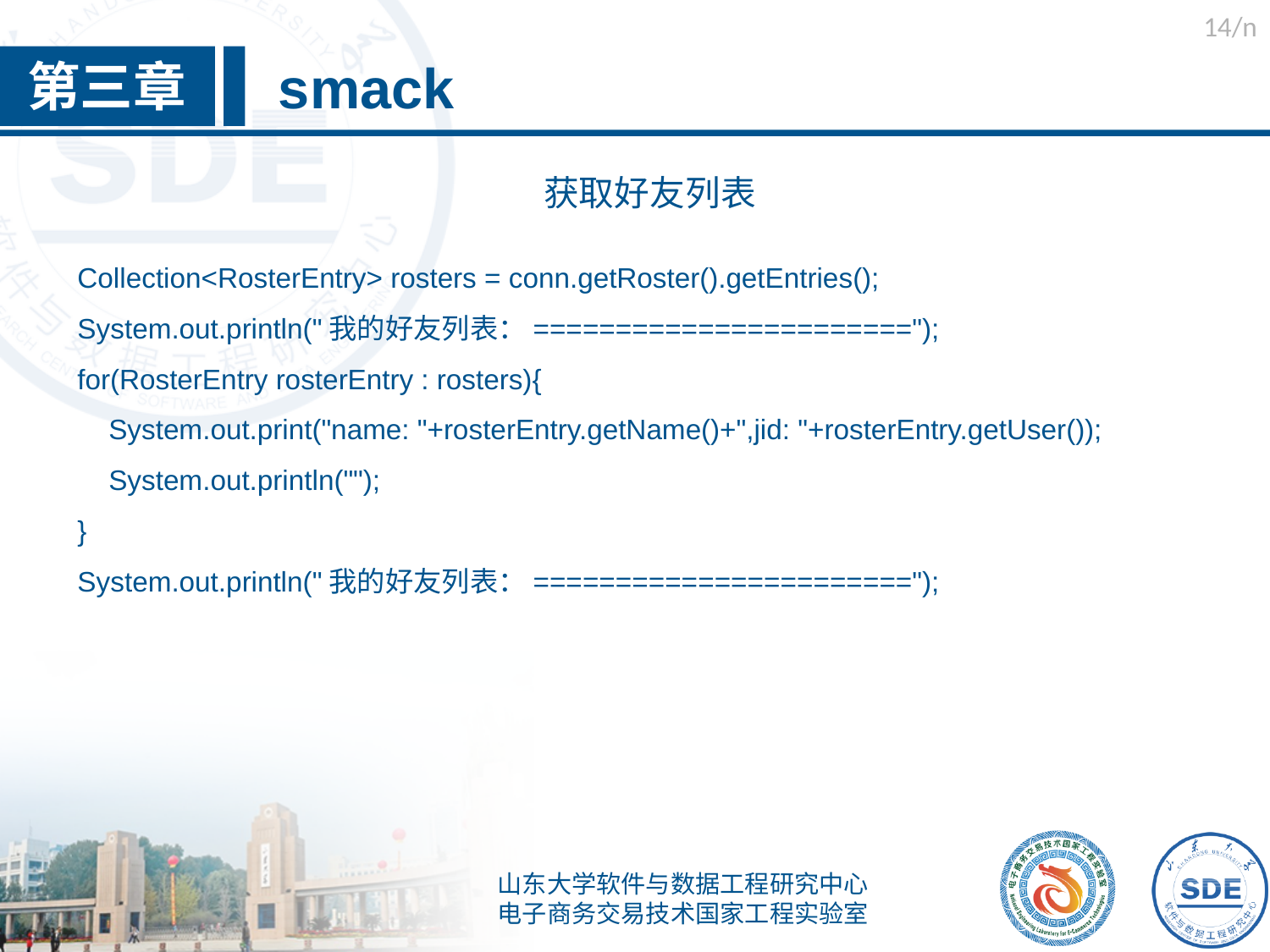

14/n
smack
第三章
获取好友列表
Collection<RosterEntry> rosters = conn.getRoster().getEntries();
System.out.println("我的好友列表：=======================");
for(RosterEntry rosterEntry : rosters){
    System.out.print("name: "+rosterEntry.getName()+",jid: "+rosterEntry.getUser());
    System.out.println("");
}
System.out.println("我的好友列表：=======================");